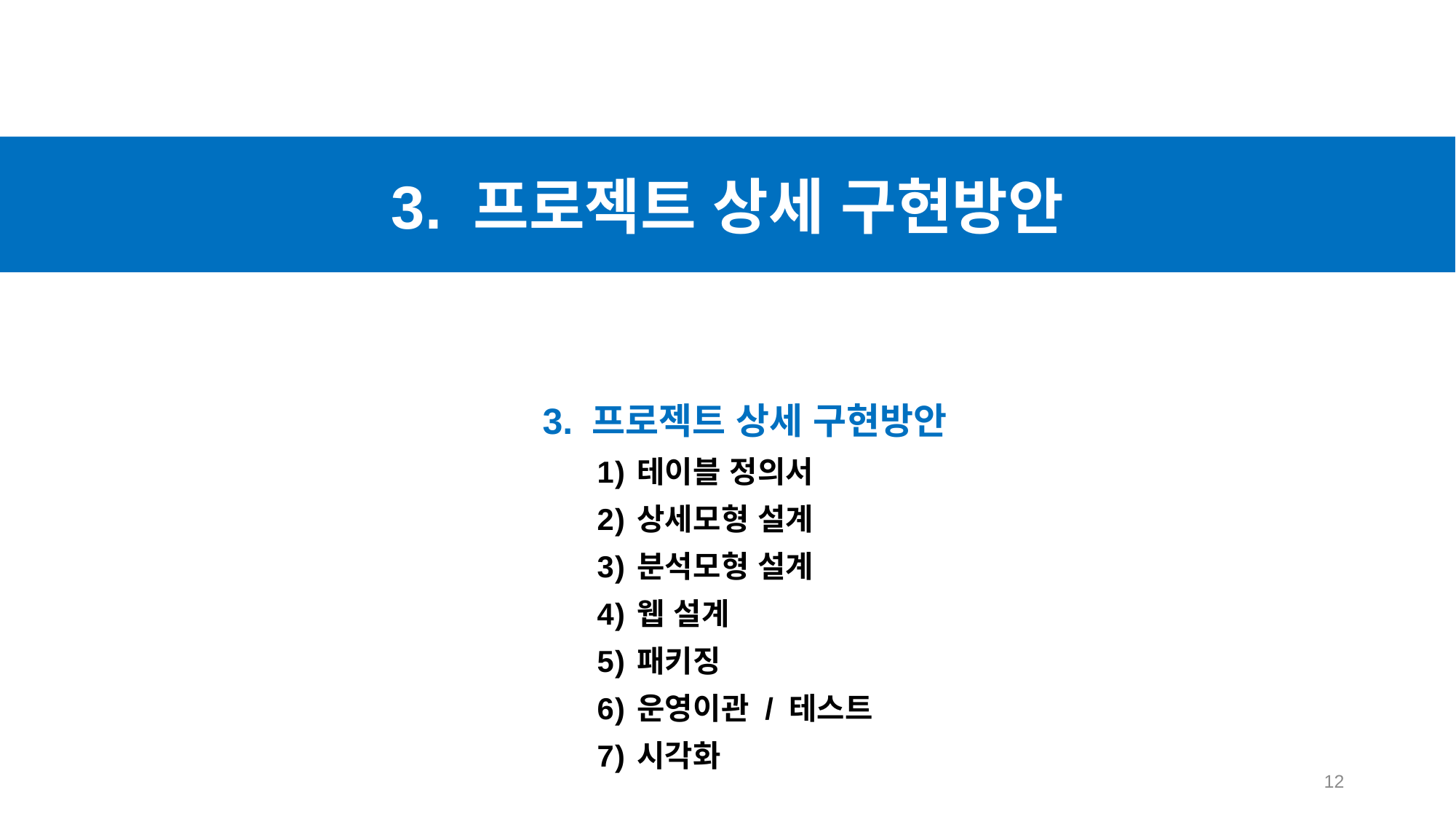

3. 프로젝트 상세 구현방안
3. 프로젝트 상세 구현방안
테이블 정의서
상세모형 설계
분석모형 설계
웹 설계
패키징
운영이관 / 테스트
시각화
12